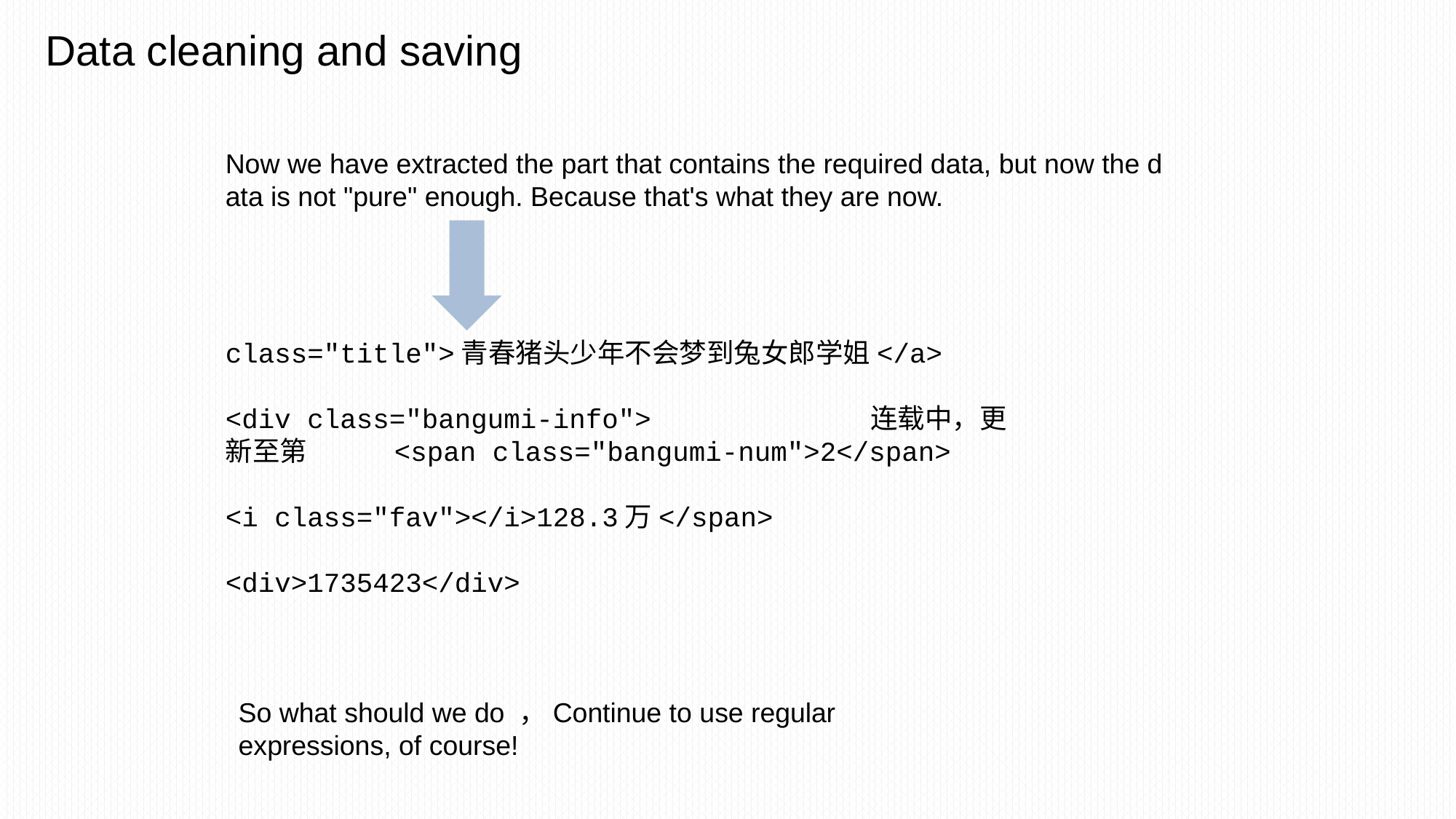

Data cleaning and saving
Now we have extracted the part that contains the required data, but now the data is not "pure" enough. Because that's what they are now.

class="title">青春猪头少年不会梦到兔女郎学姐</a>

<div class="bangumi-info">             连载中，更新至第             <span class="bangumi-num">2</span>

<i class="fav"></i>128.3万</span>

<div>1735423</div>
So what should we do ，Continue to use regular expressions, of course!